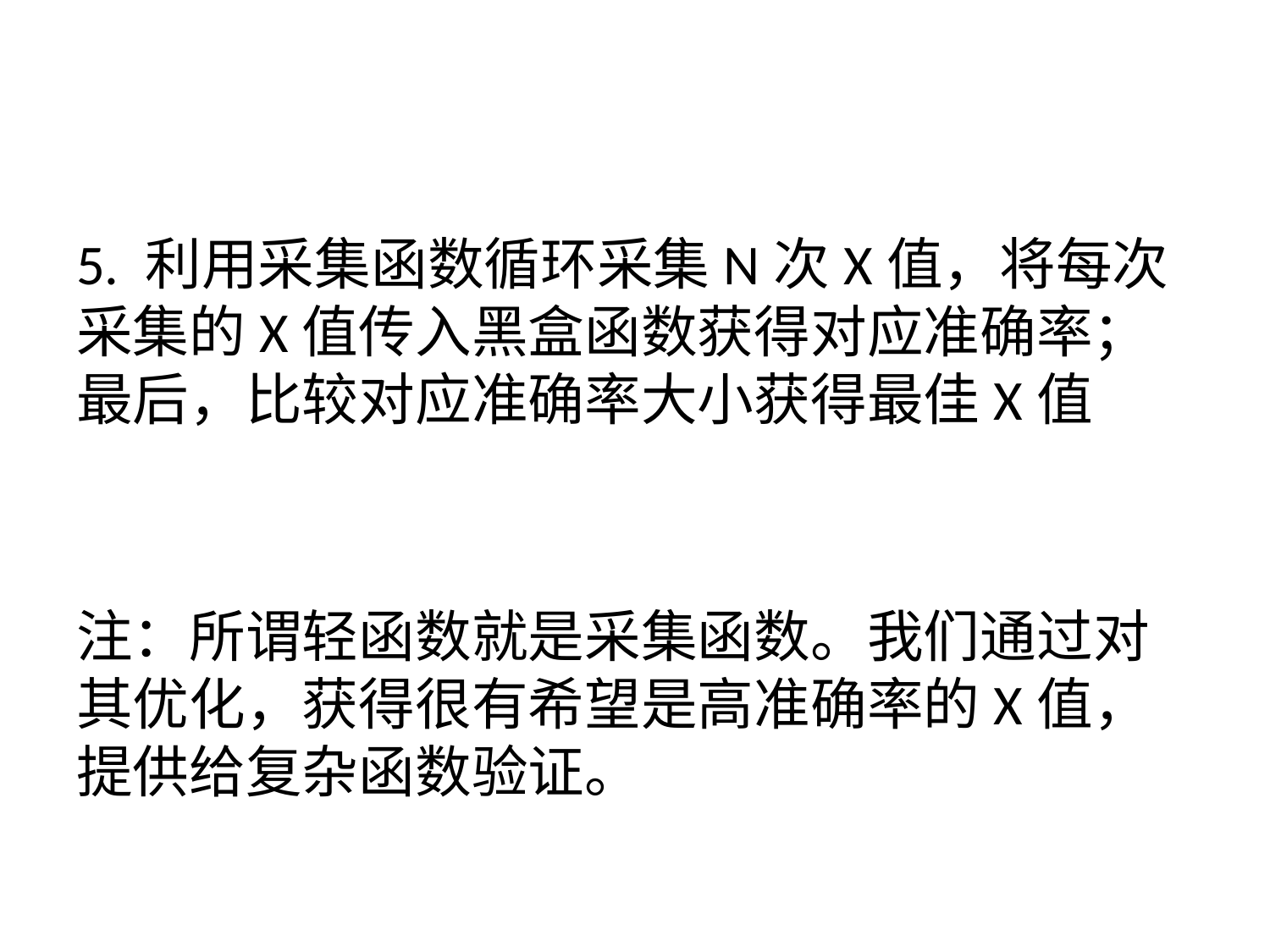

#
5. 利用采集函数循环采集N次X值，将每次采集的X值传入黑盒函数获得对应准确率；最后，比较对应准确率大小获得最佳X值

注：所谓轻函数就是采集函数。我们通过对其优化，获得很有希望是高准确率的X值，提供给复杂函数验证。